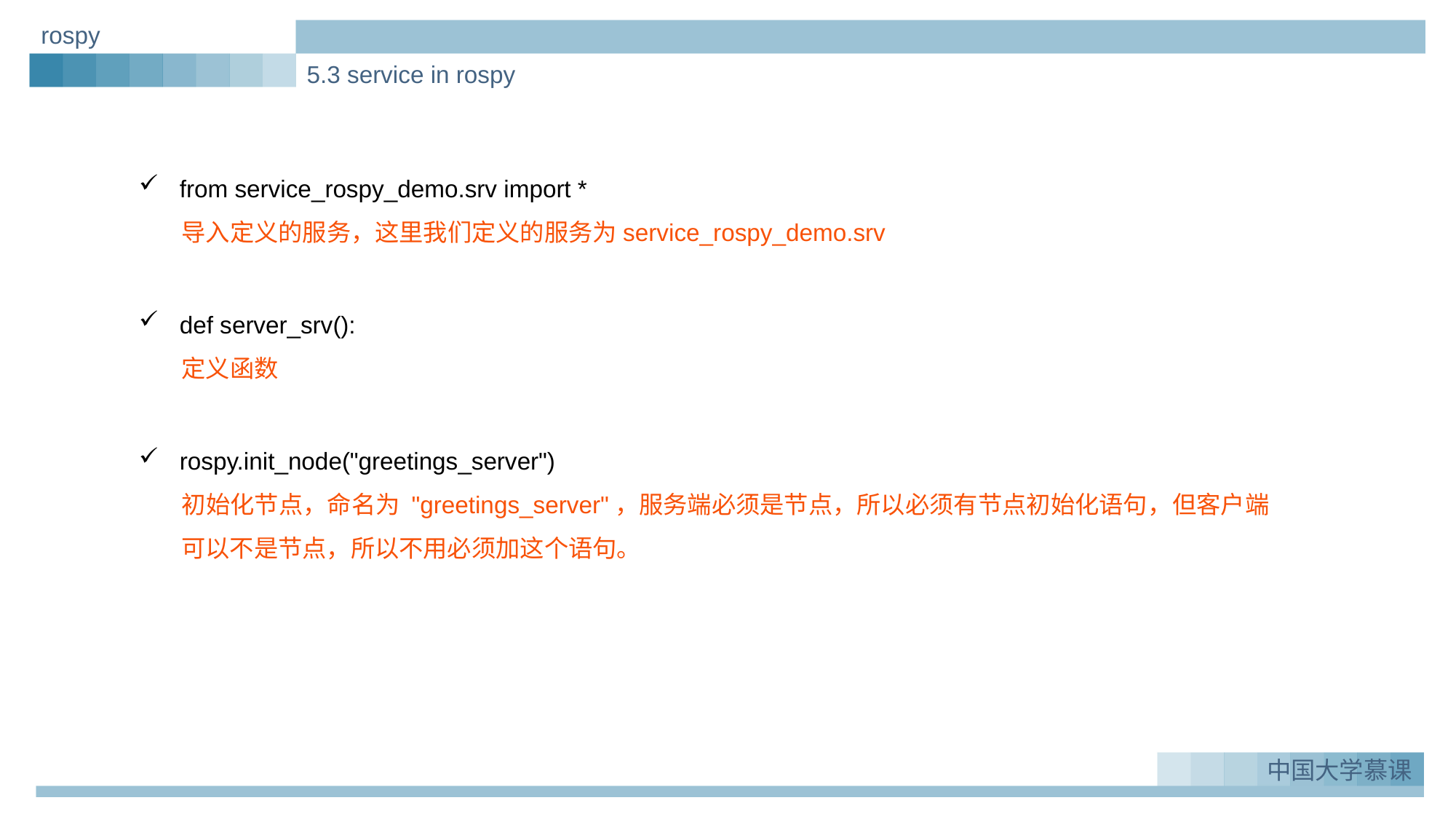

rospy
5.3 service in rospy

from service_rospy_demo.srv import *
 导入定义的服务，这里我们定义的服务为service_rospy_demo.srv

def server_srv():
 定义函数

rospy.init_node("greetings_server")
 初始化节点，命名为 "greetings_server"，服务端必须是节点，所以必须有节点初始化语句，但客户端    可以不是节点，所以不用必须加这个语句。
实例一：Greeting_demo
1.
中国大学慕课